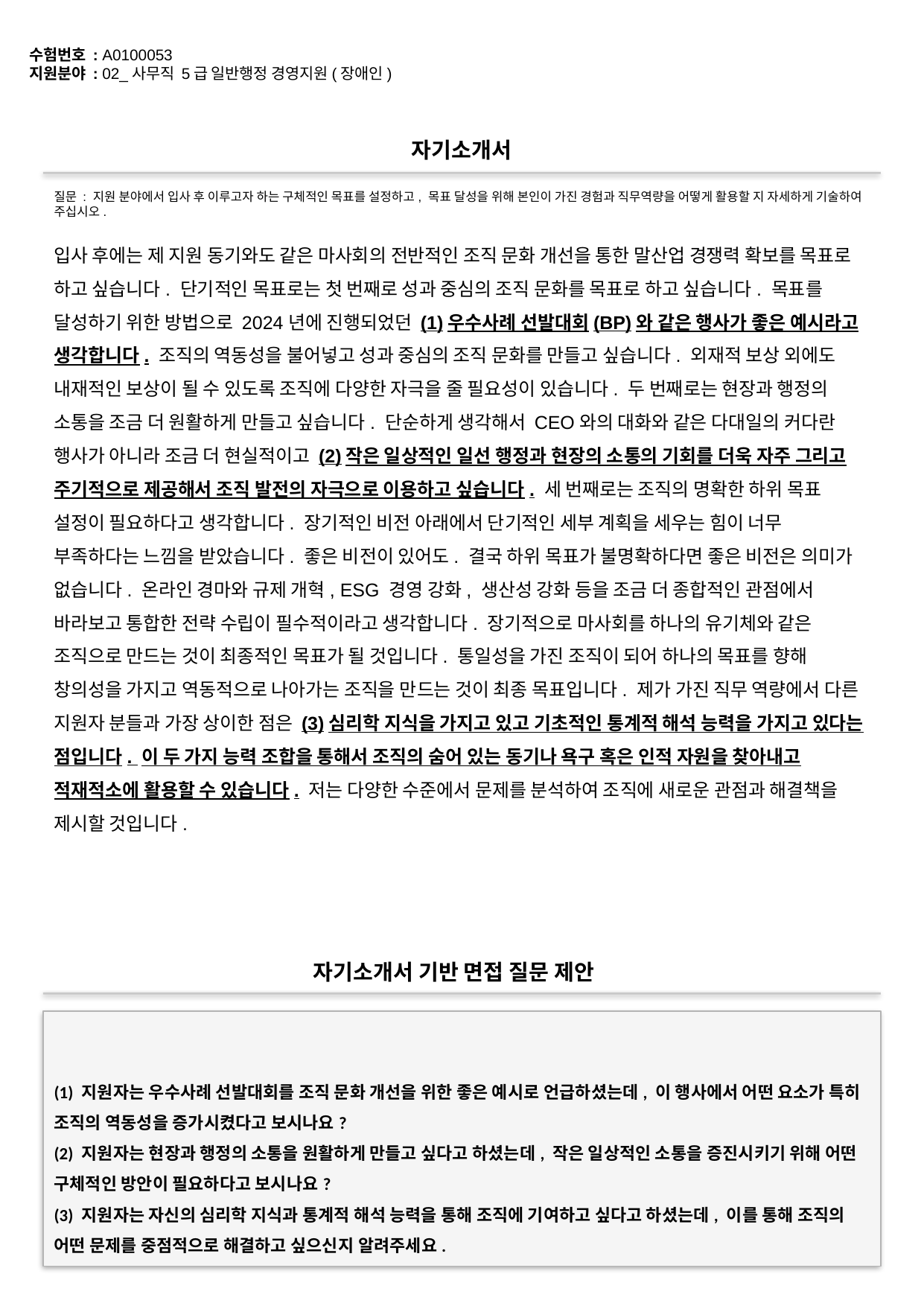

수험번호 : A0100053
지원분야 : 02_사무직 5급 일반행정 경영지원(장애인)
#

자기소개서

질문 : 지원 분야에서 입사 후 이루고자 하는 구체적인 목표를 설정하고, 목표 달성을 위해 본인이 가진 경험과 직무역량을 어떻게 활용할 지 자세하게 기술하여 주십시오.

입사 후에는 제 지원 동기와도 같은 마사회의 전반적인 조직 문화 개선을 통한 말산업 경쟁력 확보를 목표로 하고 싶습니다. 단기적인 목표로는 첫 번째로 성과 중심의 조직 문화를 목표로 하고 싶습니다. 목표를 달성하기 위한 방법으로 2024년에 진행되었던 (1)우수사례 선발대회(BP)와 같은 행사가 좋은 예시라고 생각합니다. 조직의 역동성을 불어넣고 성과 중심의 조직 문화를 만들고 싶습니다. 외재적 보상 외에도 내재적인 보상이 될 수 있도록 조직에 다양한 자극을 줄 필요성이 있습니다. 두 번째로는 현장과 행정의 소통을 조금 더 원활하게 만들고 싶습니다. 단순하게 생각해서 CEO와의 대화와 같은 다대일의 커다란 행사가 아니라 조금 더 현실적이고 (2)작은 일상적인 일선 행정과 현장의 소통의 기회를 더욱 자주 그리고 주기적으로 제공해서 조직 발전의 자극으로 이용하고 싶습니다. 세 번째로는 조직의 명확한 하위 목표 설정이 필요하다고 생각합니다. 장기적인 비전 아래에서 단기적인 세부 계획을 세우는 힘이 너무 부족하다는 느낌을 받았습니다. 좋은 비전이 있어도. 결국 하위 목표가 불명확하다면 좋은 비전은 의미가 없습니다. 온라인 경마와 규제 개혁, ESG 경영 강화, 생산성 강화 등을 조금 더 종합적인 관점에서 바라보고 통합한 전략 수립이 필수적이라고 생각합니다. 장기적으로 마사회를 하나의 유기체와 같은 조직으로 만드는 것이 최종적인 목표가 될 것입니다. 통일성을 가진 조직이 되어 하나의 목표를 향해 창의성을 가지고 역동적으로 나아가는 조직을 만드는 것이 최종 목표입니다. 제가 가진 직무 역량에서 다른 지원자 분들과 가장 상이한 점은 (3)심리학 지식을 가지고 있고 기초적인 통계적 해석 능력을 가지고 있다는 점입니다. 이 두 가지 능력 조합을 통해서 조직의 숨어 있는 동기나 욕구 혹은 인적 자원을 찾아내고 적재적소에 활용할 수 있습니다. 저는 다양한 수준에서 문제를 분석하여 조직에 새로운 관점과 해결책을 제시할 것입니다.

자기소개서 기반 면접 질문 제안

(1) 지원자는 우수사례 선발대회를 조직 문화 개선을 위한 좋은 예시로 언급하셨는데, 이 행사에서 어떤 요소가 특히 조직의 역동성을 증가시켰다고 보시나요?
(2) 지원자는 현장과 행정의 소통을 원활하게 만들고 싶다고 하셨는데, 작은 일상적인 소통을 증진시키기 위해 어떤 구체적인 방안이 필요하다고 보시나요?
(3) 지원자는 자신의 심리학 지식과 통계적 해석 능력을 통해 조직에 기여하고 싶다고 하셨는데, 이를 통해 조직의 어떤 문제를 중점적으로 해결하고 싶으신지 알려주세요.